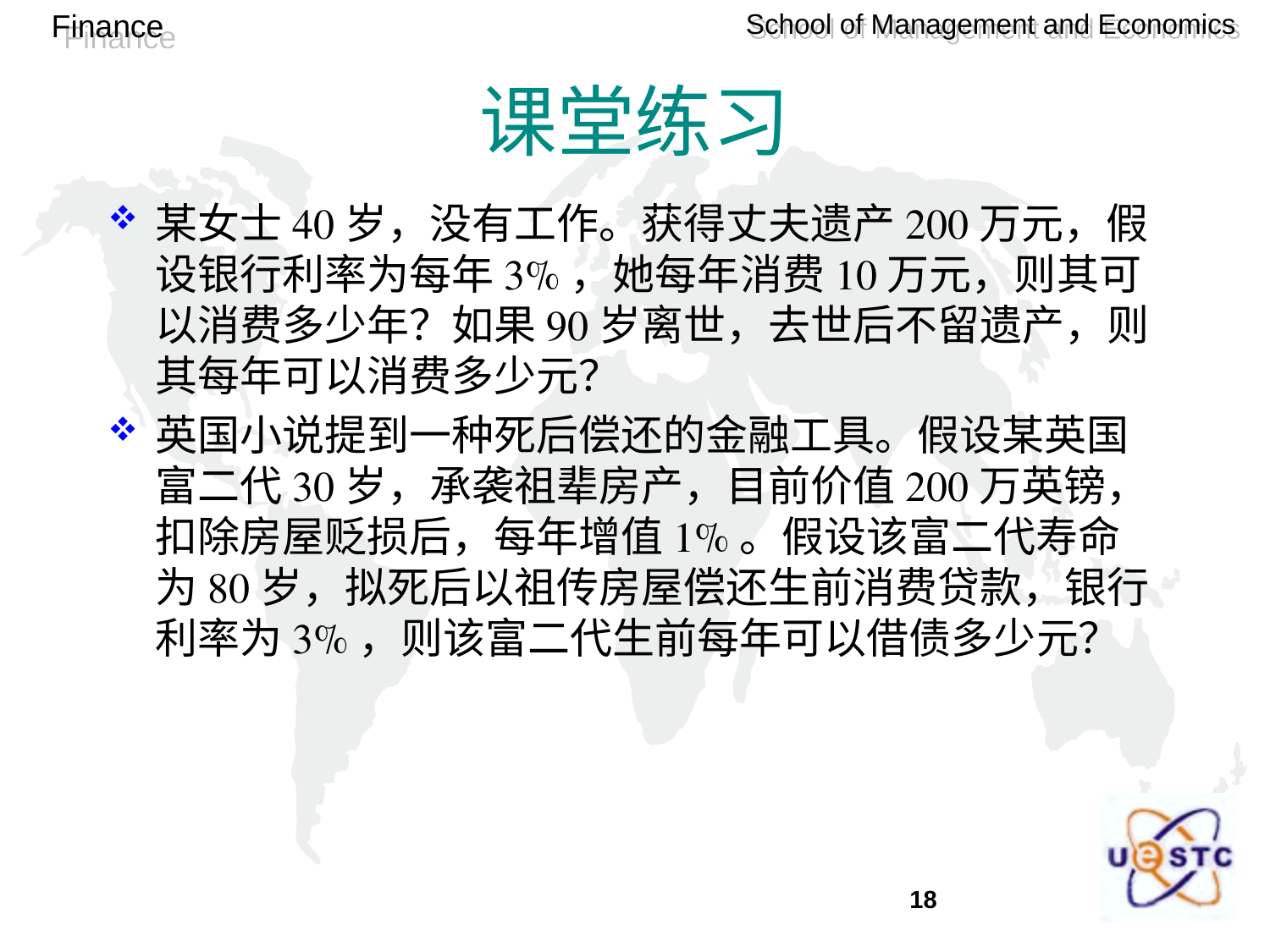

# 课堂练习
某女士40岁，没有工作。获得丈夫遗产200万元，假设银行利率为每年3%，她每年消费10万元，则其可以消费多少年？如果90岁离世，去世后不留遗产，则其每年可以消费多少元？
英国小说提到一种死后偿还的金融工具。假设某英国富二代30岁，承袭祖辈房产，目前价值200万英镑，扣除房屋贬损后，每年增值1%。假设该富二代寿命为80岁，拟死后以祖传房屋偿还生前消费贷款，银行利率为3%，则该富二代生前每年可以借债多少元？